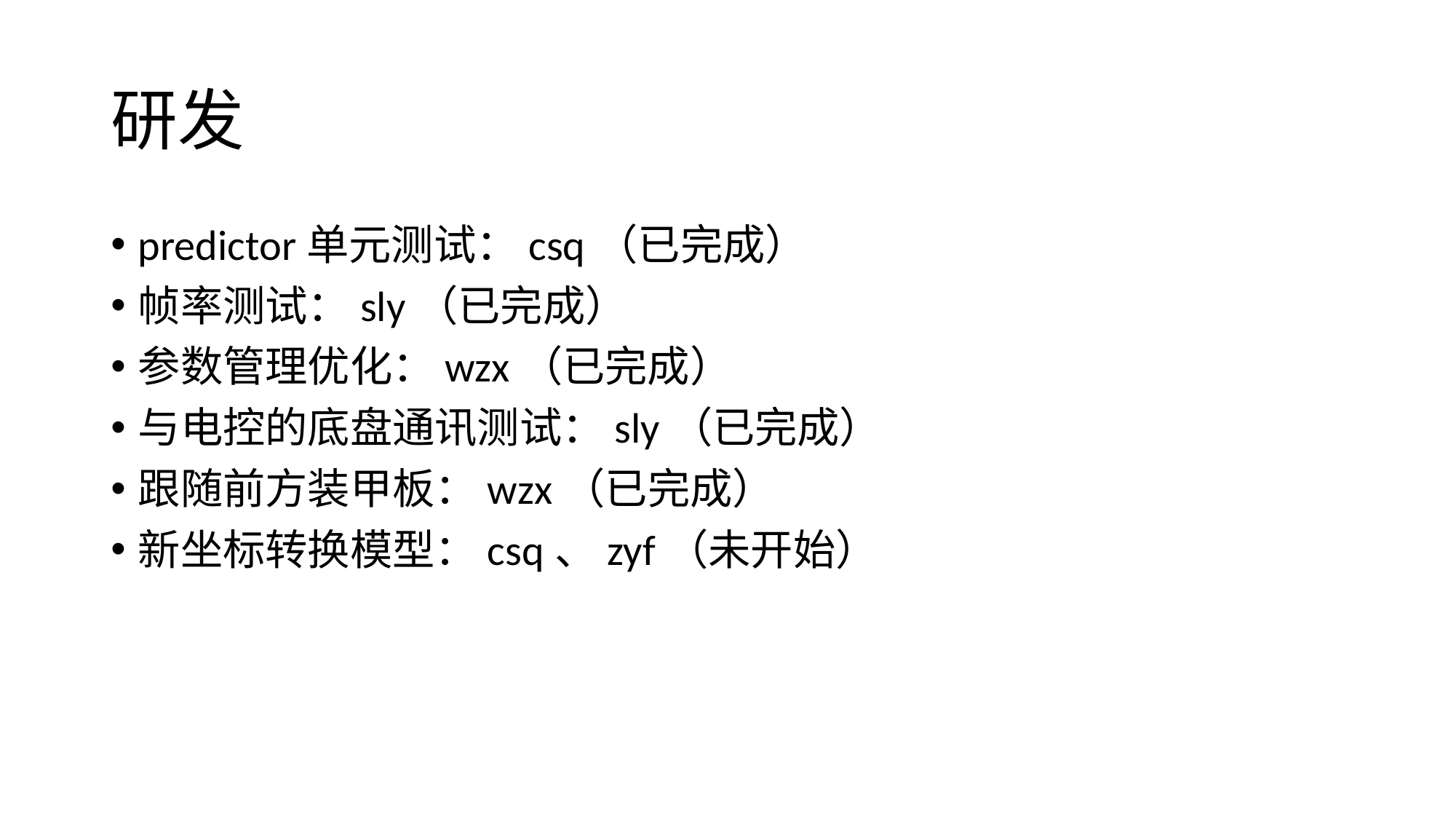

# 研发
predictor单元测试：csq（已完成）
帧率测试：sly（已完成）
参数管理优化：wzx（已完成）
与电控的底盘通讯测试：sly（已完成）
跟随前方装甲板：wzx（已完成）
新坐标转换模型：csq、zyf（未开始）